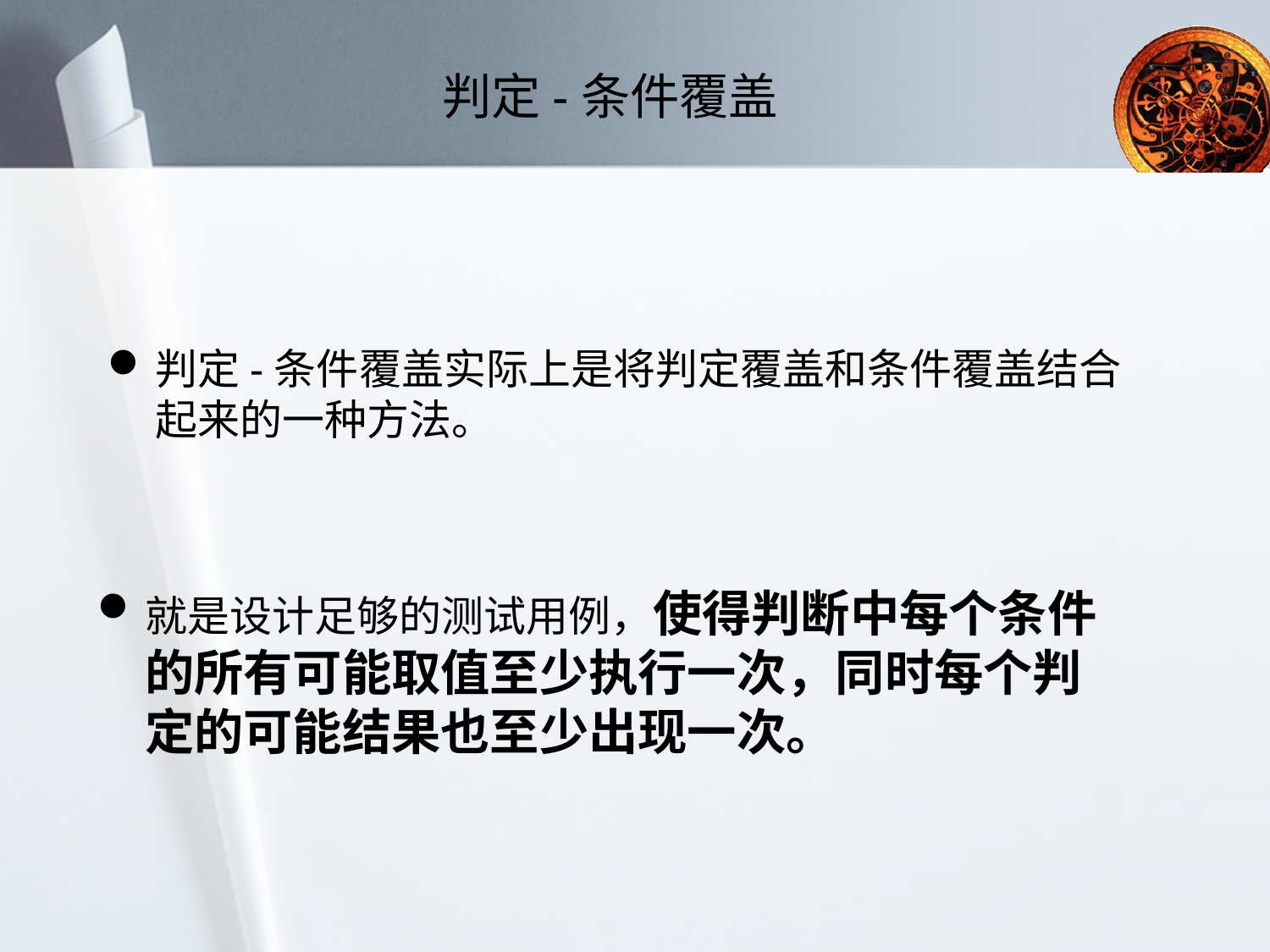

# 判定-条件覆盖
判定-条件覆盖实际上是将判定覆盖和条件覆盖结合起来的一种方法。
就是设计足够的测试用例，使得判断中每个条件的所有可能取值至少执行一次，同时每个判定的可能结果也至少出现一次。